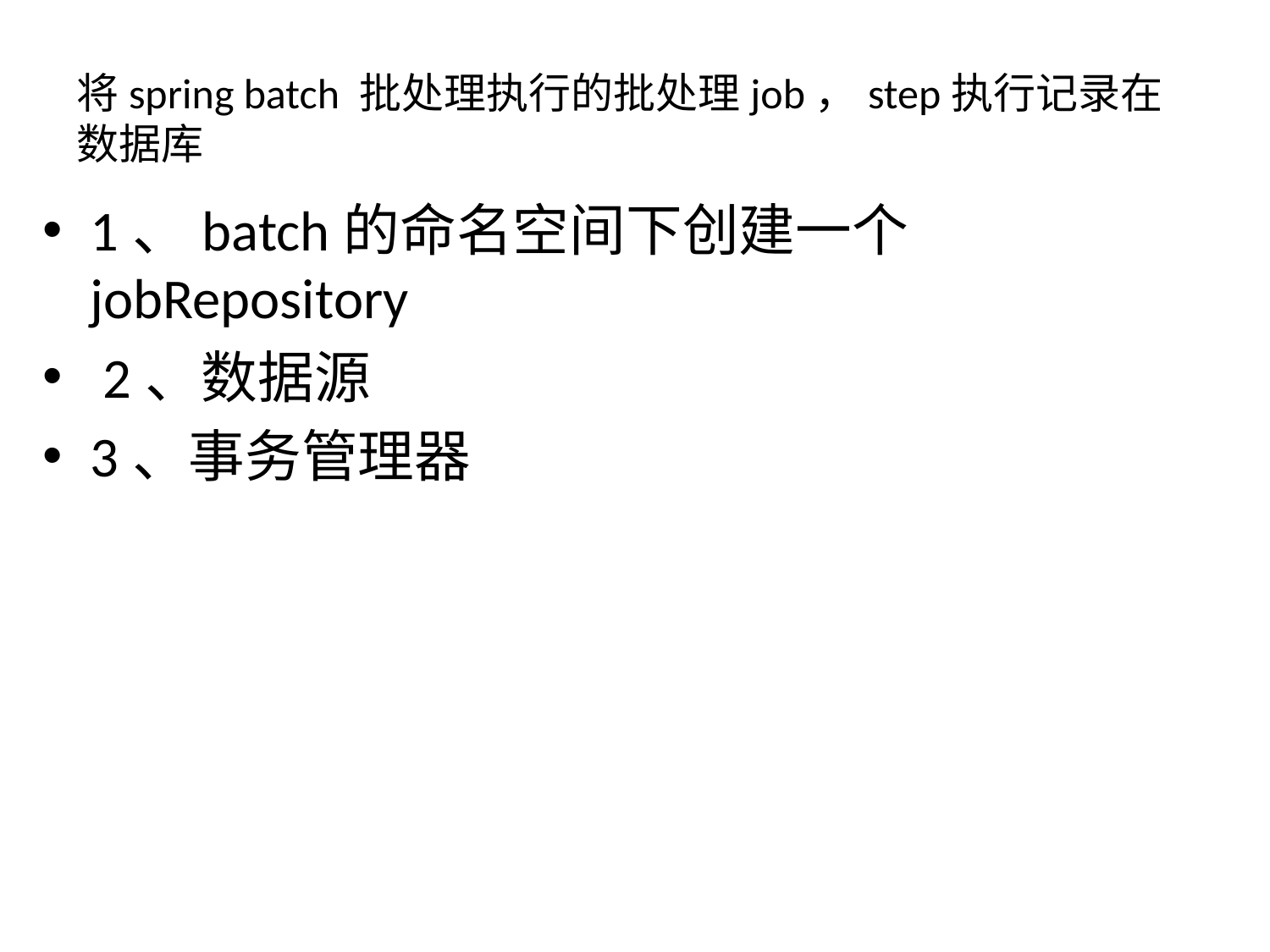

# 将spring batch 批处理执行的批处理job，step执行记录在数据库
1、batch的命名空间下创建一个  jobRepository
 2、数据源
3、事务管理器